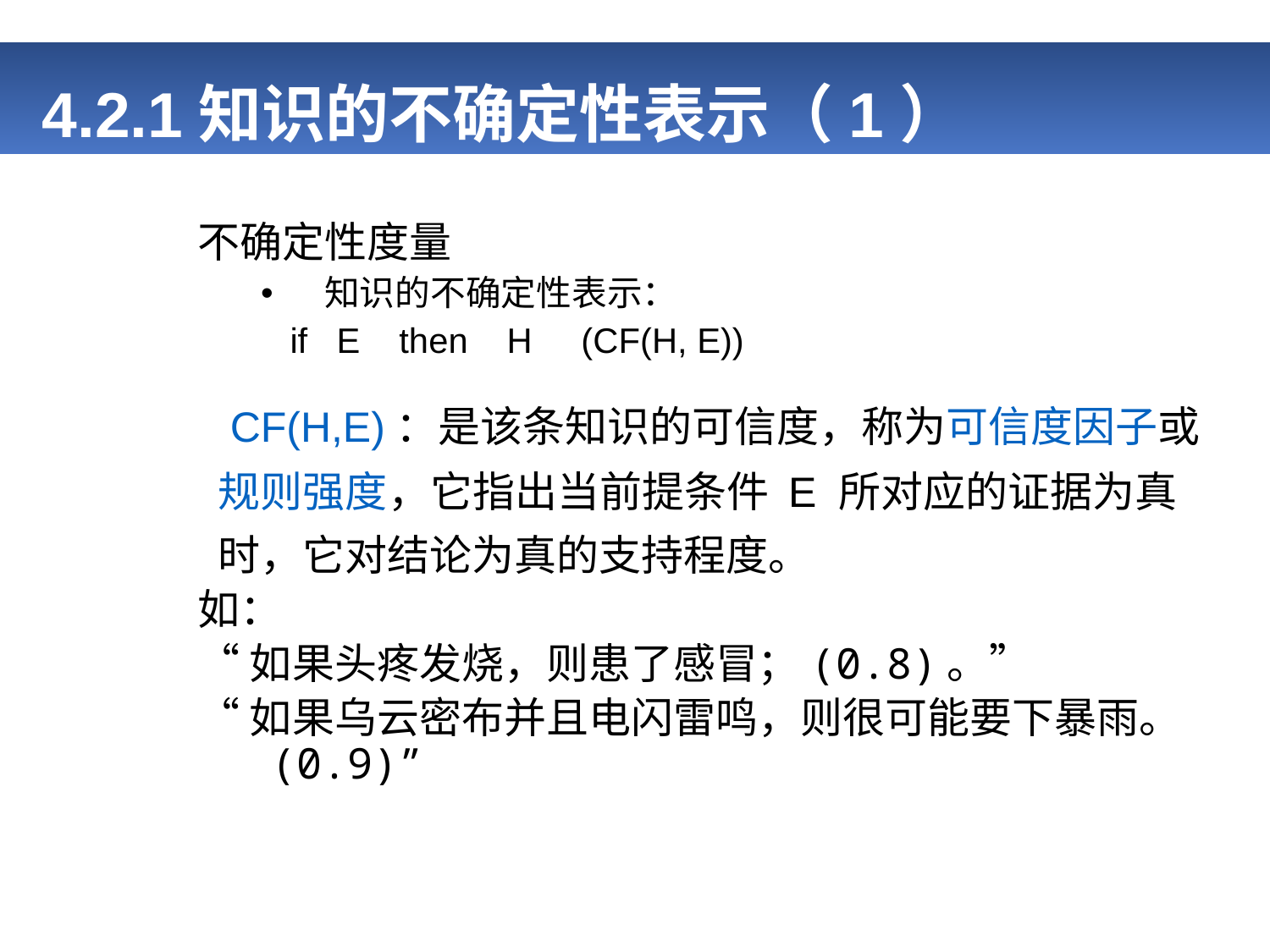

# 4.2.1知识的不确定性表示（1）
不确定性度量
知识的不确定性表示：
   if   E    then    H     (CF(H, E))
       CF(H,E)：是该条知识的可信度，称为可信度因子或规则强度，它指出当前提条件 E 所对应的证据为真时，它对结论为真的支持程度。
如：
“如果头疼发烧，则患了感冒；(0.8)。”
“如果乌云密布并且电闪雷鸣，则很可能要下暴雨。 (0.9)”